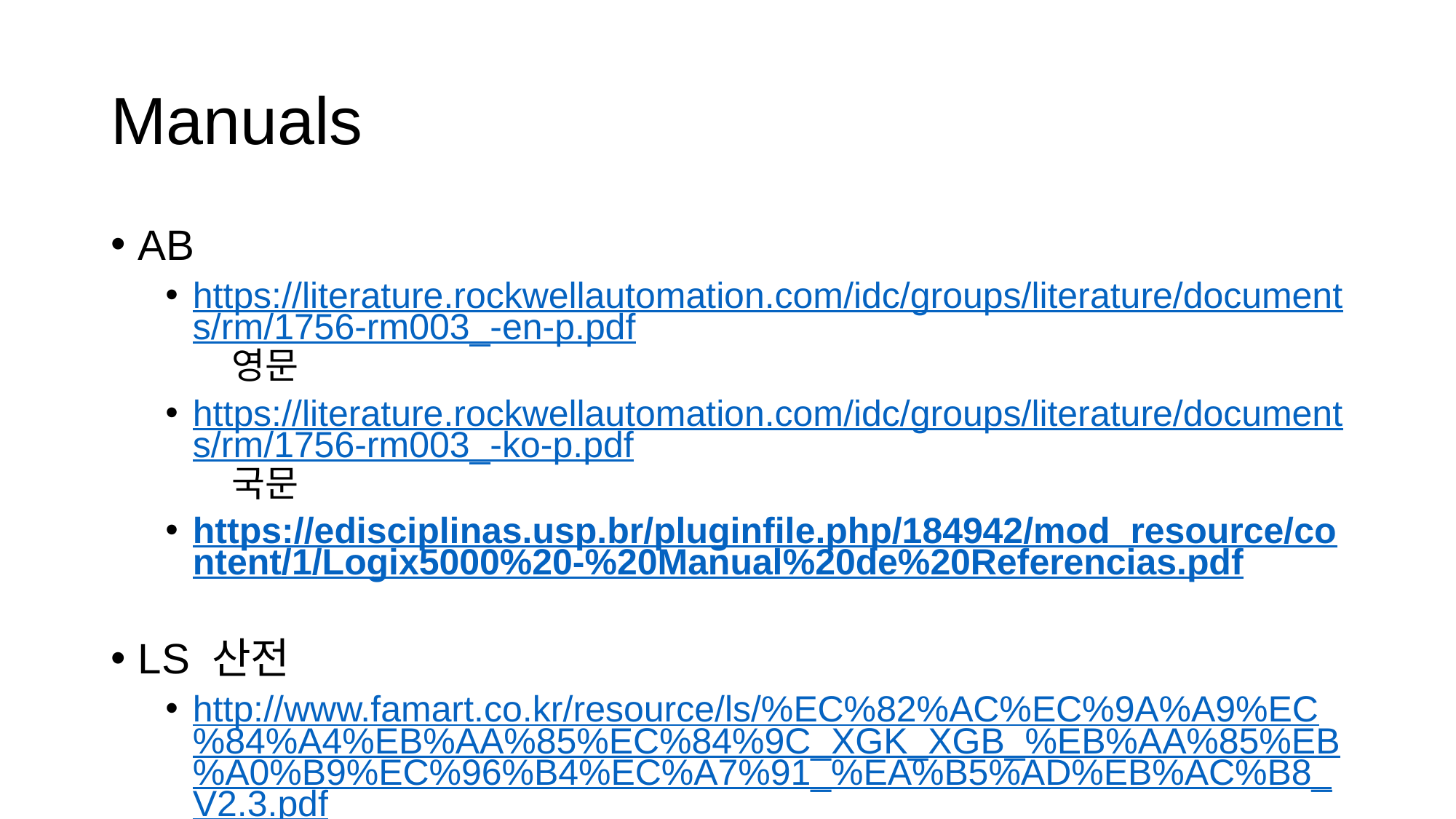

# Manuals
AB
https://literature.rockwellautomation.com/idc/groups/literature/documents/rm/1756-rm003_-en-p.pdf   영문
https://literature.rockwellautomation.com/idc/groups/literature/documents/rm/1756-rm003_-ko-p.pdf   국문
https://edisciplinas.usp.br/pluginfile.php/184942/mod_resource/content/1/Logix5000%20-%20Manual%20de%20Referencias.pdf
LS 산전
http://www.famart.co.kr/resource/ls/%EC%82%AC%EC%9A%A9%EC%84%A4%EB%AA%85%EC%84%9C_XGK_XGB_%EB%AA%85%EB%A0%B9%EC%96%B4%EC%A7%91_%EA%B5%AD%EB%AC%B8_V2.3.pdf